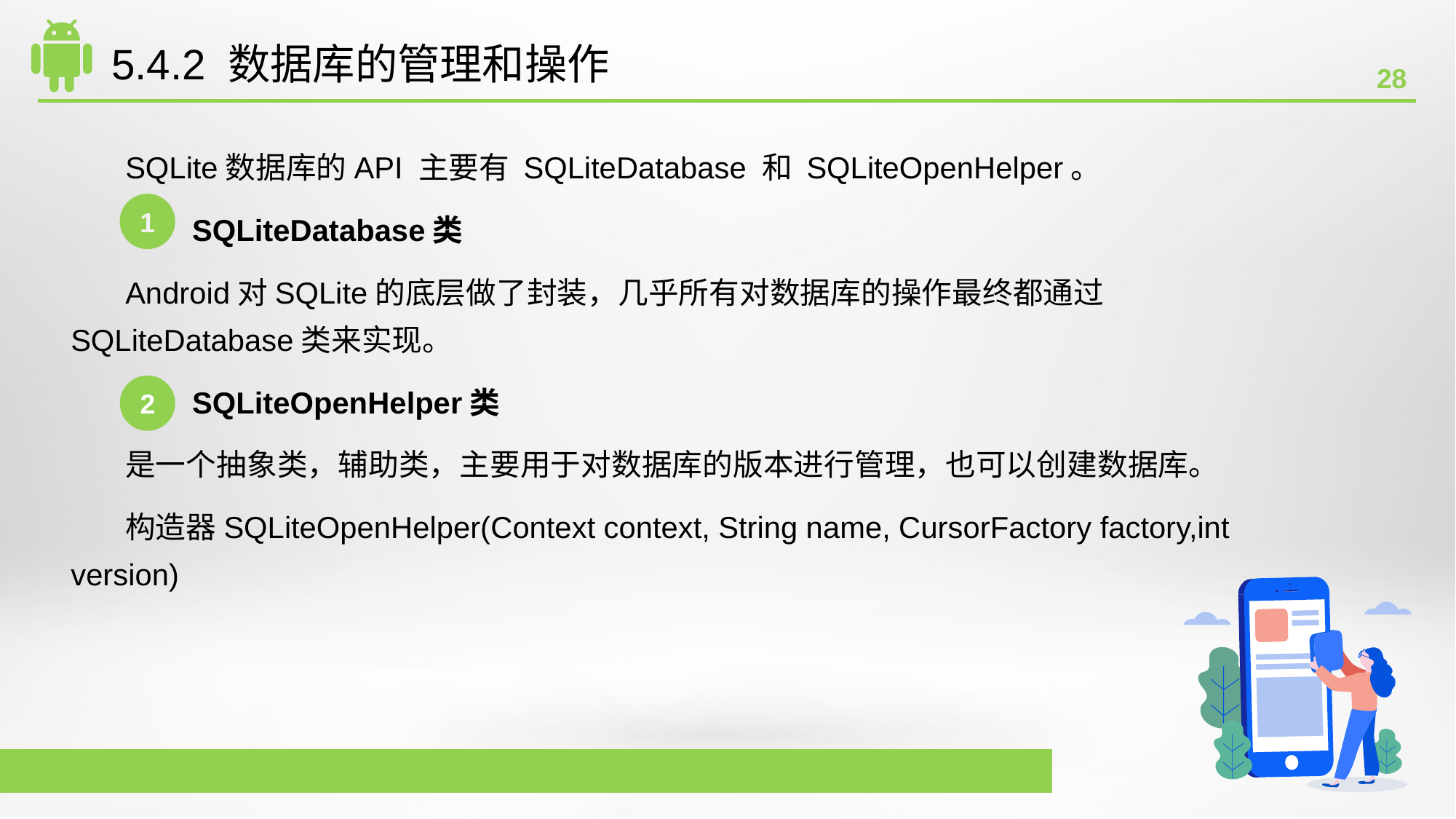

# 5.4.2 数据库的管理和操作
SQLite数据库的API 主要有 SQLiteDatabase 和 SQLiteOpenHelper。
        SQLiteDatabase类
Android对SQLite的底层做了封装，几乎所有对数据库的操作最终都通过SQLiteDatabase类来实现。
        SQLiteOpenHelper类
是一个抽象类，辅助类，主要用于对数据库的版本进行管理，也可以创建数据库。
构造器SQLiteOpenHelper(Context context, String name, CursorFactory factory,int version)

1
2